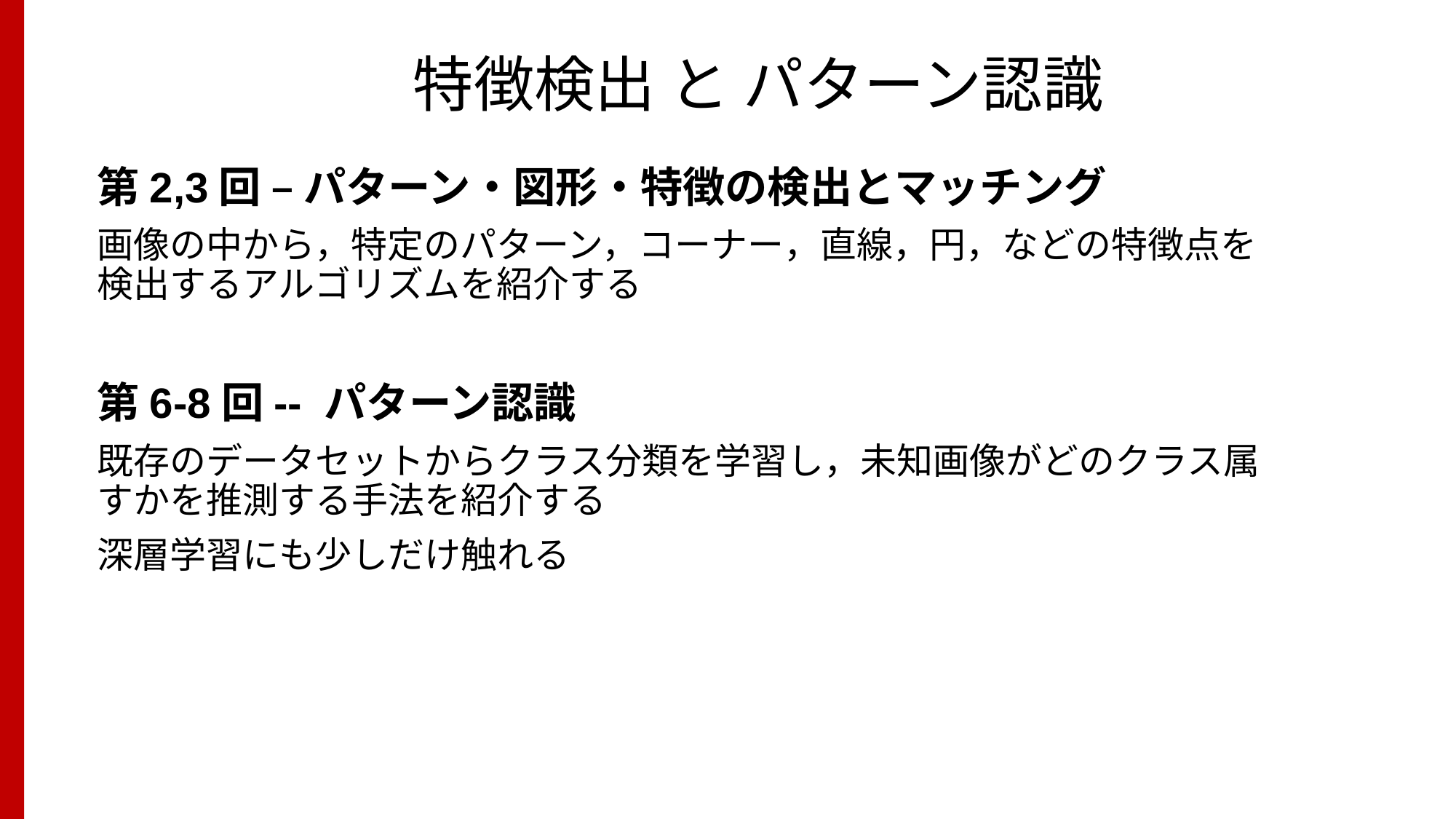

# 特徴検出 と パターン認識
第2,3回 – パターン・図形・特徴の検出とマッチング
画像の中から，特定のパターン，コーナー，直線，円，などの特徴点を検出するアルゴリズムを紹介する

第6-8回-- パターン認識
既存のデータセットからクラス分類を学習し，未知画像がどのクラス属すかを推測する手法を紹介する
深層学習にも少しだけ触れる